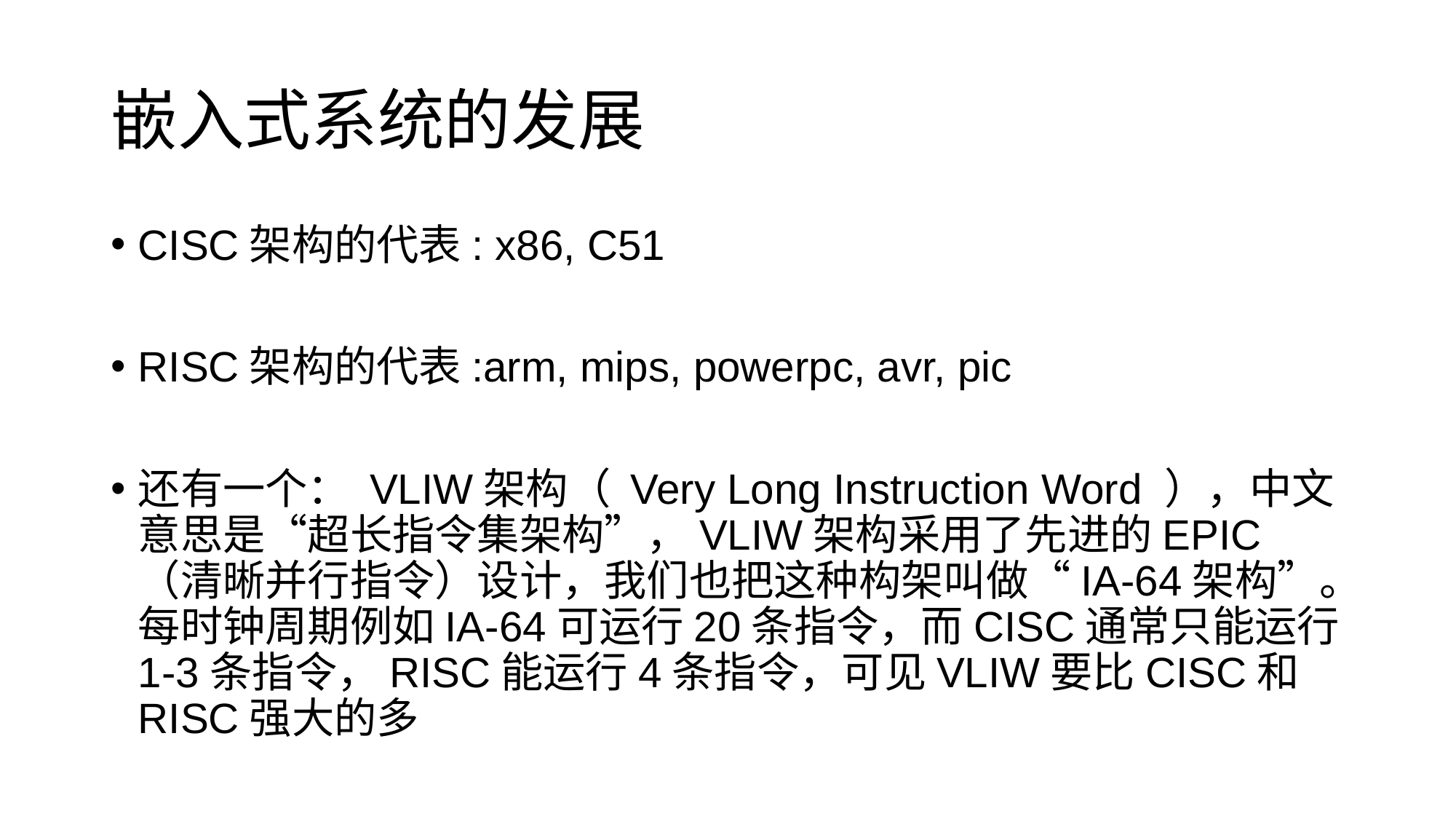

# 嵌入式系统的发展
CISC架构的代表: x86, C51

RISC架构的代表:arm, mips, powerpc, avr, pic

还有一个： VLIW架构（ Very Long Instruction Word ），中文意思是“超长指令集架构”，VLIW架构采用了先进的EPIC（清晰并行指令）设计，我们也把这种构架叫做“IA-64架构”。每时钟周期例如IA-64可运行20条指令，而CISC通常只能运行1-3条指令，RISC能运行4条指令，可见VLIW要比CISC和RISC强大的多